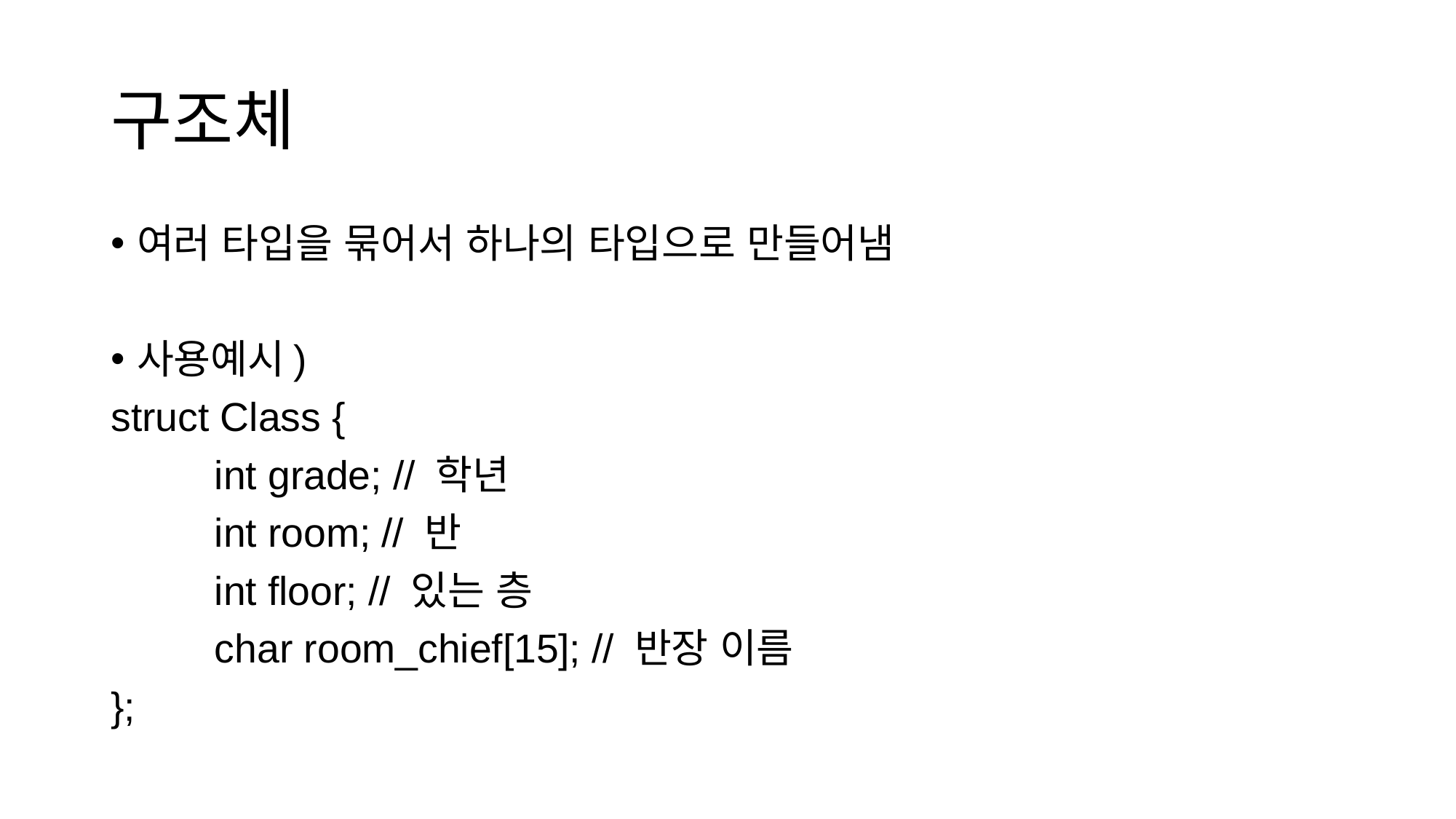

# 구조체
여러 타입을 묶어서 하나의 타입으로 만들어냄

사용예시)
struct Class {
	int grade; // 학년
	int room; // 반
	int floor; // 있는 층
	char room_chief[15]; // 반장 이름
};